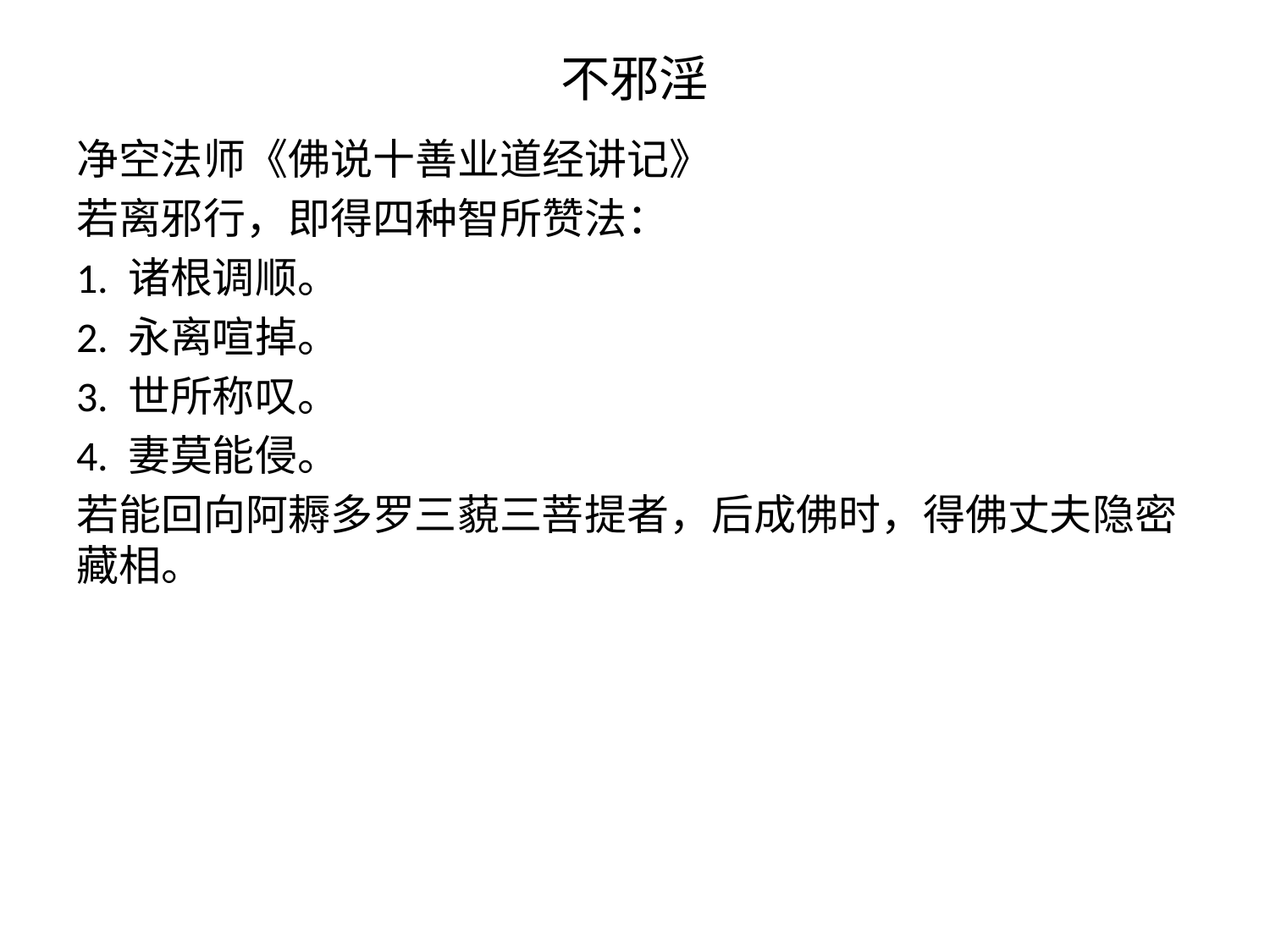

# 不邪淫
净空法师《佛说十善业道经讲记》
若离邪行，即得四种智所赞法：
1. 诸根调顺。
2. 永离喧掉。
3. 世所称叹。
4. 妻莫能侵。
若能回向阿耨多罗三藐三菩提者，后成佛时，得佛丈夫隐密藏相。